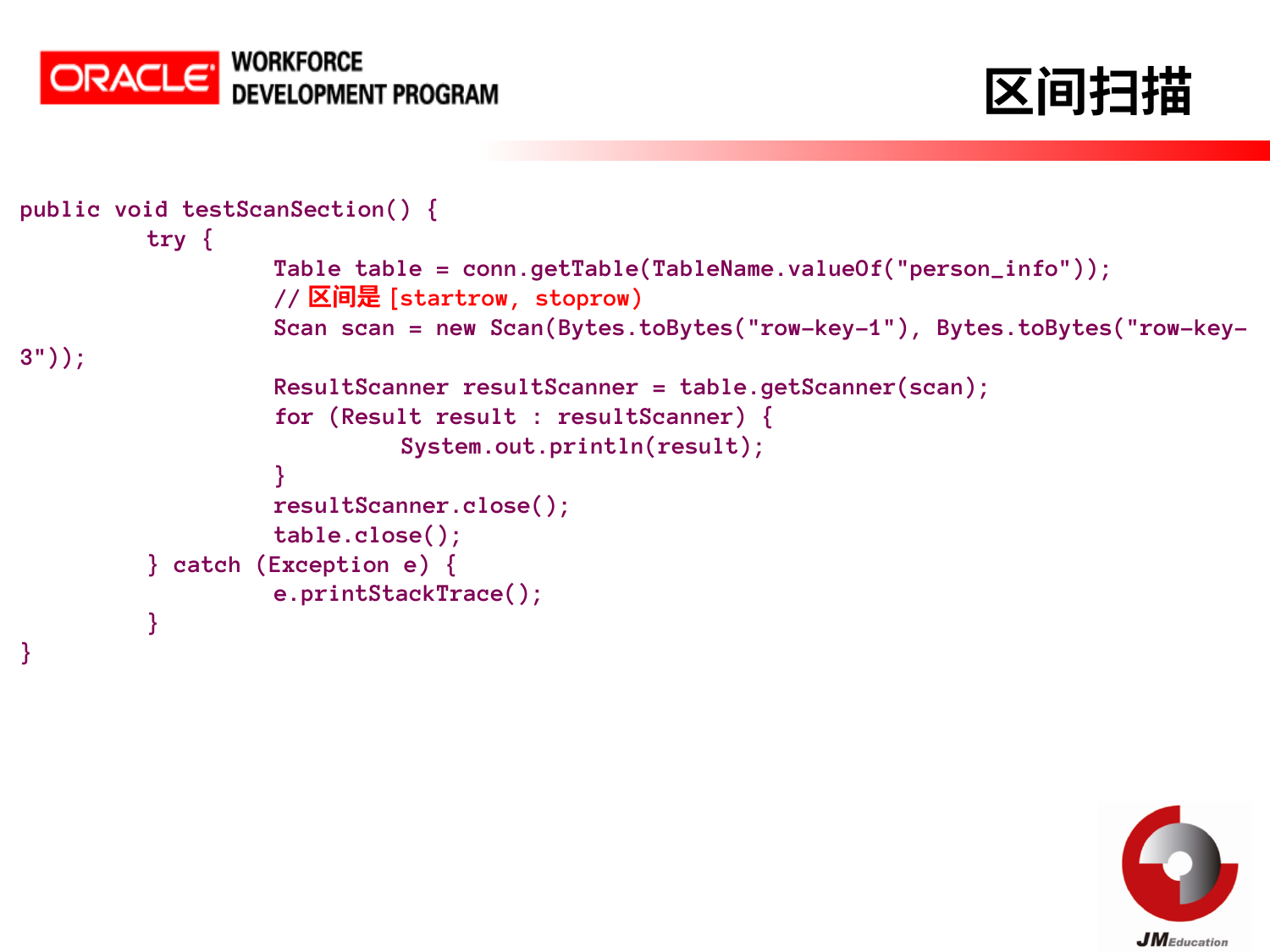

区间扫描
public void testScanSection() {
	try {
		Table table = conn.getTable(TableName.valueOf("person_info"));
		//区间是[startrow, stoprow)
		Scan scan = new Scan(Bytes.toBytes("row-key-1"), Bytes.toBytes("row-key-3"));
		ResultScanner resultScanner = table.getScanner(scan);
		for (Result result : resultScanner) {
			System.out.println(result);
		}
		resultScanner.close();
		table.close();
	} catch (Exception e) {
		e.printStackTrace();
	}
}